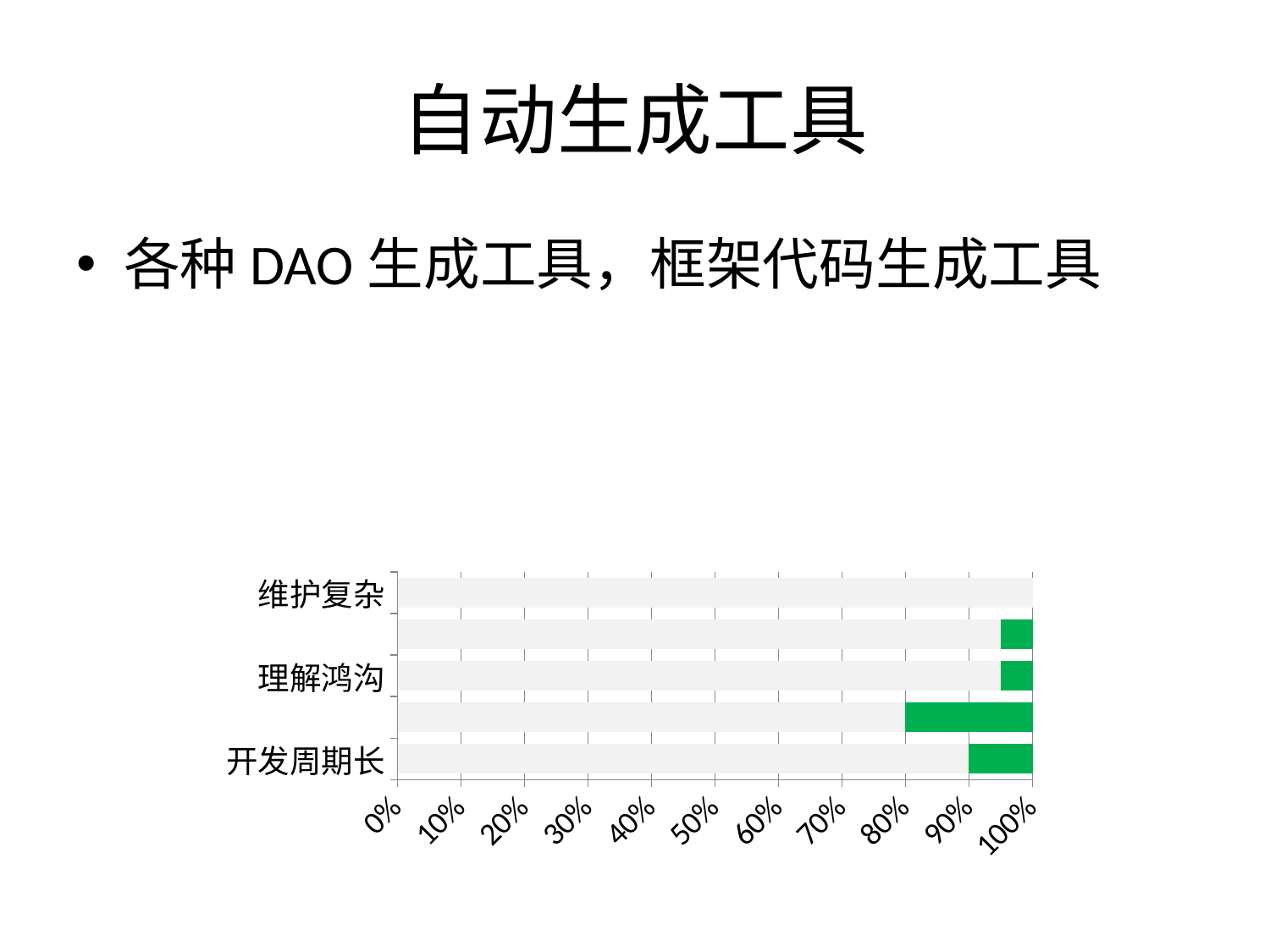

# 自动生成工具
各种DAO生成工具，框架代码生成工具

### Chart

| Category | 整体 | 改善 |
|---|---|---|
| 开发周期长 | 90.0 | 10.0 |
| 开发代价高 | 80.0 | 20.0 |
| 理解鸿沟 | 95.0 | 5.0 |
| 变更敏感 | 95.0 | 5.0 |
| 维护复杂 | 100.0 | 0.0 |